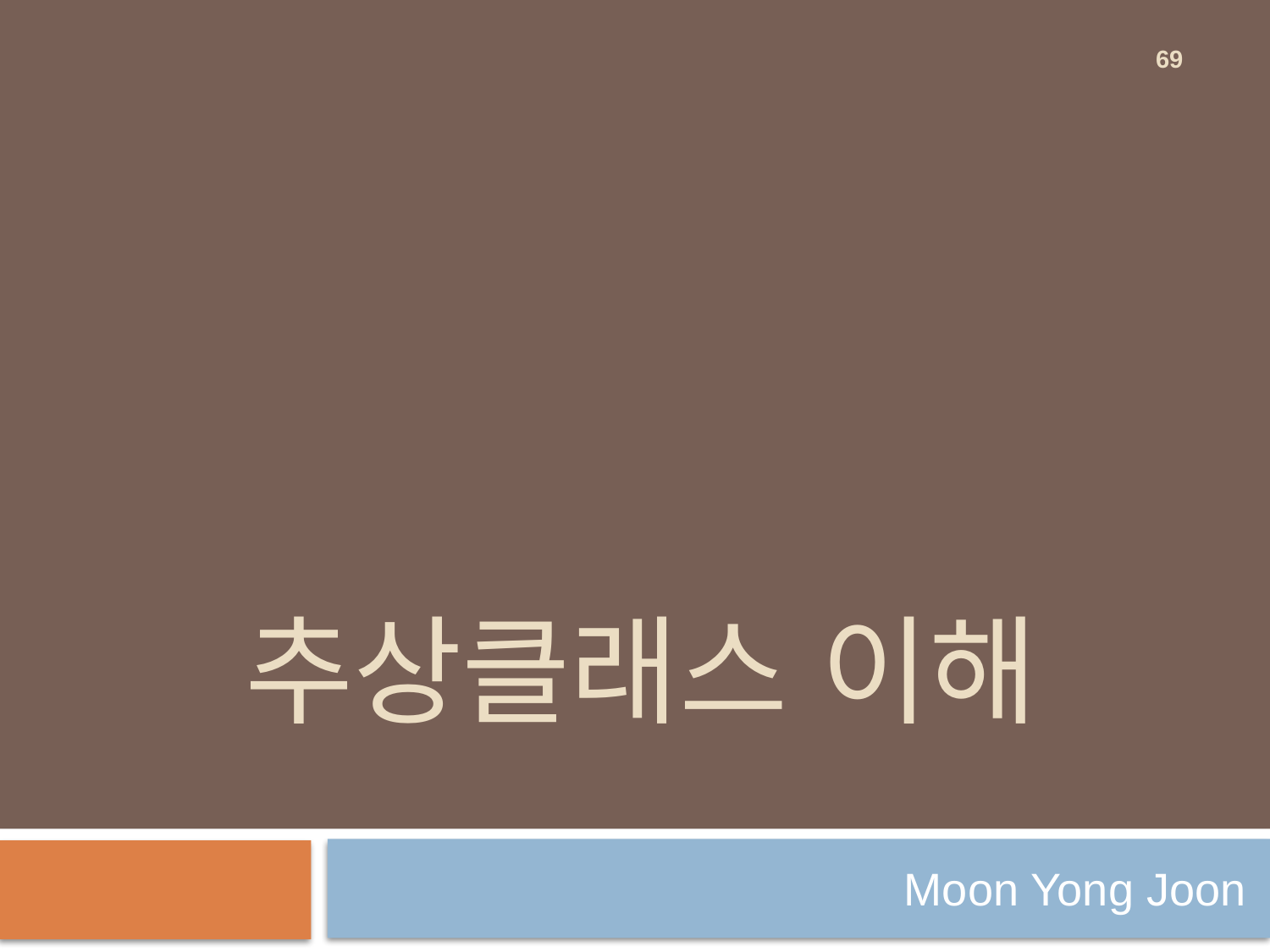

69
# 추상클래스 이해
Moon Yong Joon